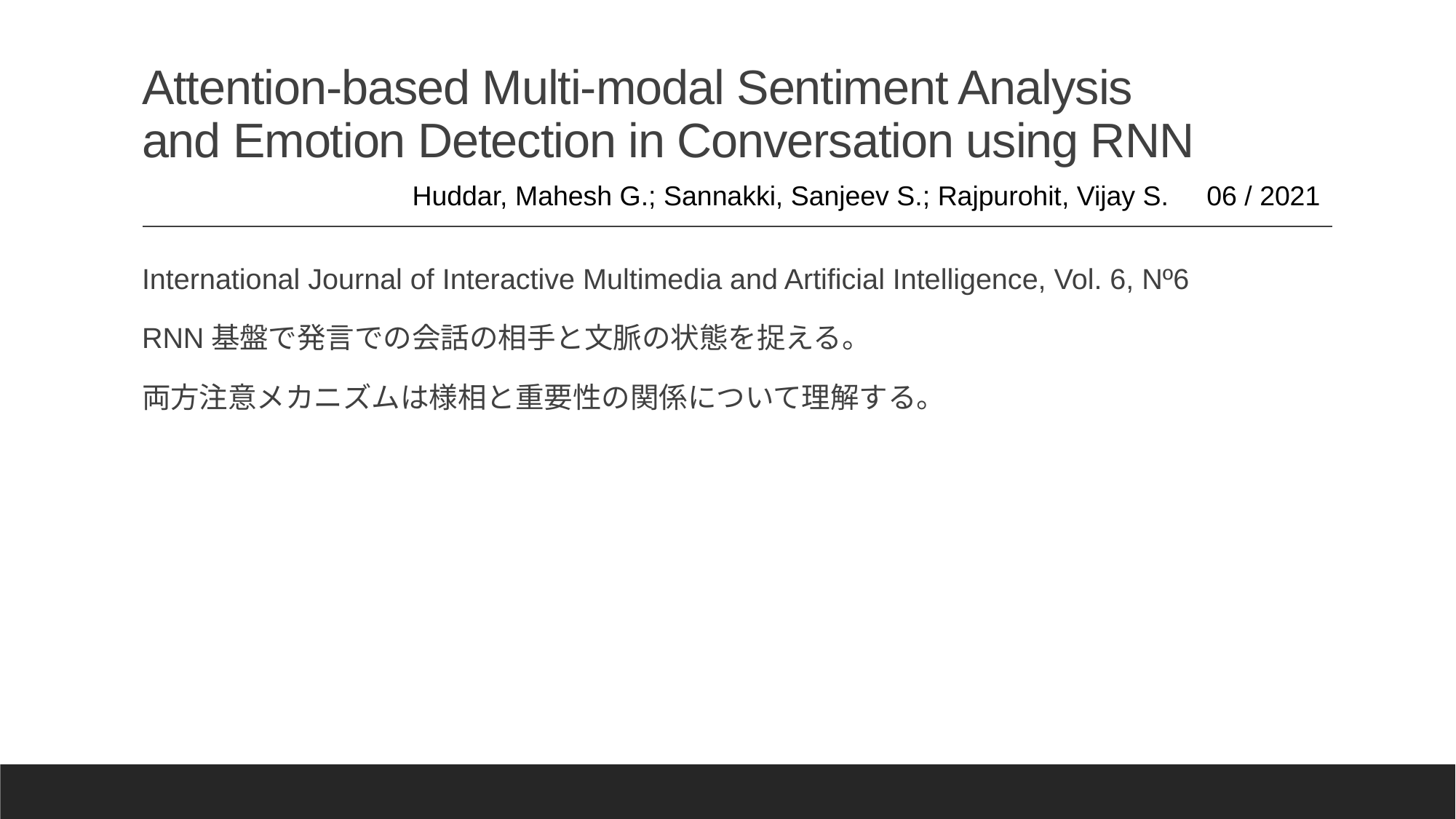

# Attention-based Multi-modal Sentiment Analysis and Emotion Detection in Conversation using RNN
Huddar, Mahesh G.; Sannakki, Sanjeev S.; Rajpurohit, Vijay S.     06 / 2021
International Journal of Interactive Multimedia and Artificial Intelligence, Vol. 6, Nº6
RNN基盤で発言での会話の相手と文脈の状態を捉える。
両方注意メカニズムは様相と重要性の関係について理解する。